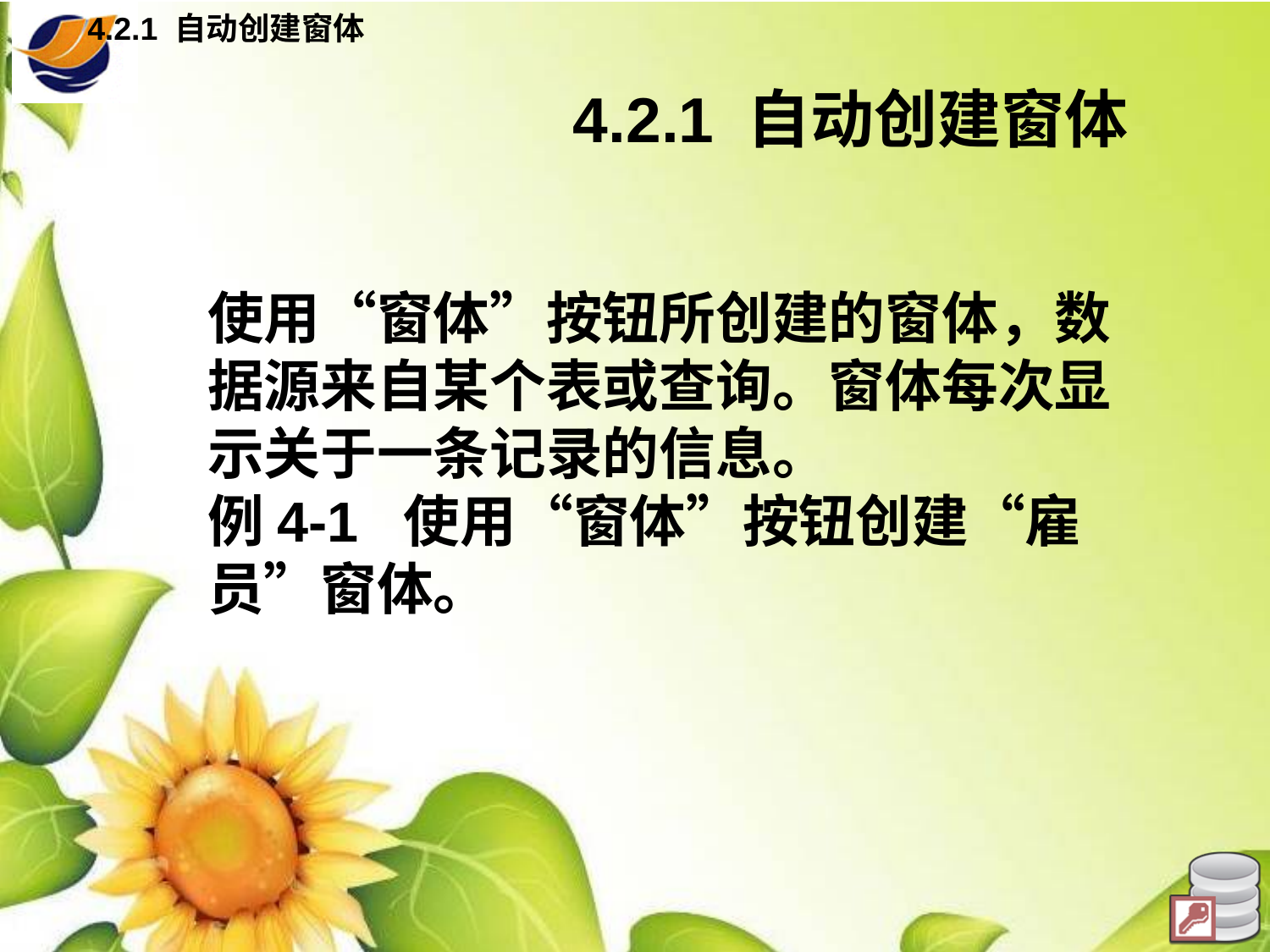

4.2.1 自动创建窗体
# 4.2.1 自动创建窗体
使用“窗体”按钮所创建的窗体，数据源来自某个表或查询。窗体每次显示关于一条记录的信息。
例4-1  使用“窗体”按钮创建“雇员”窗体。